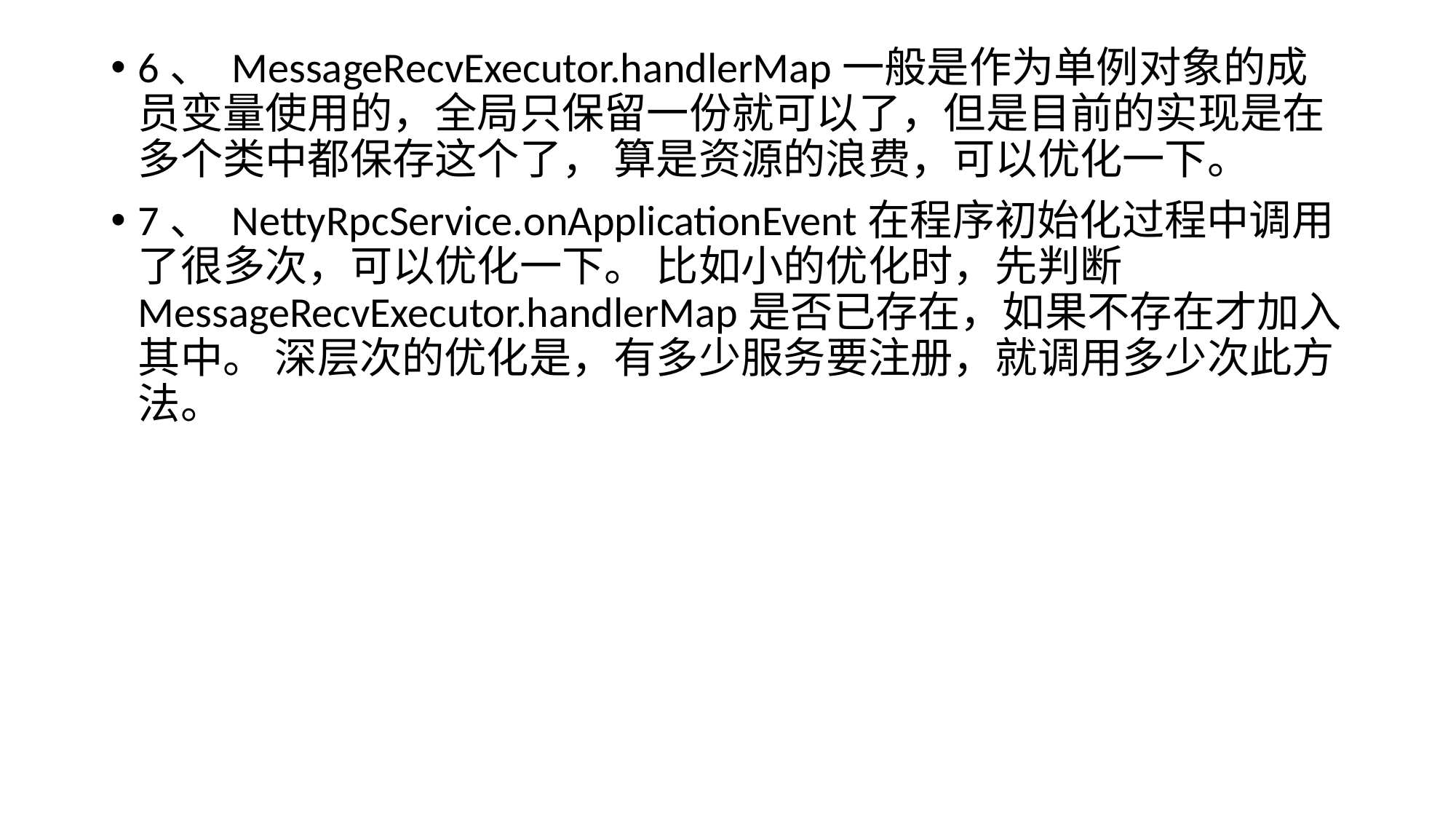

6、 MessageRecvExecutor.handlerMap一般是作为单例对象的成员变量使用的，全局只保留一份就可以了，但是目前的实现是在多个类中都保存这个了， 算是资源的浪费，可以优化一下。
7、 NettyRpcService.onApplicationEvent在程序初始化过程中调用了很多次，可以优化一下。 比如小的优化时，先判断MessageRecvExecutor.handlerMap是否已存在，如果不存在才加入其中。 深层次的优化是，有多少服务要注册，就调用多少次此方法。